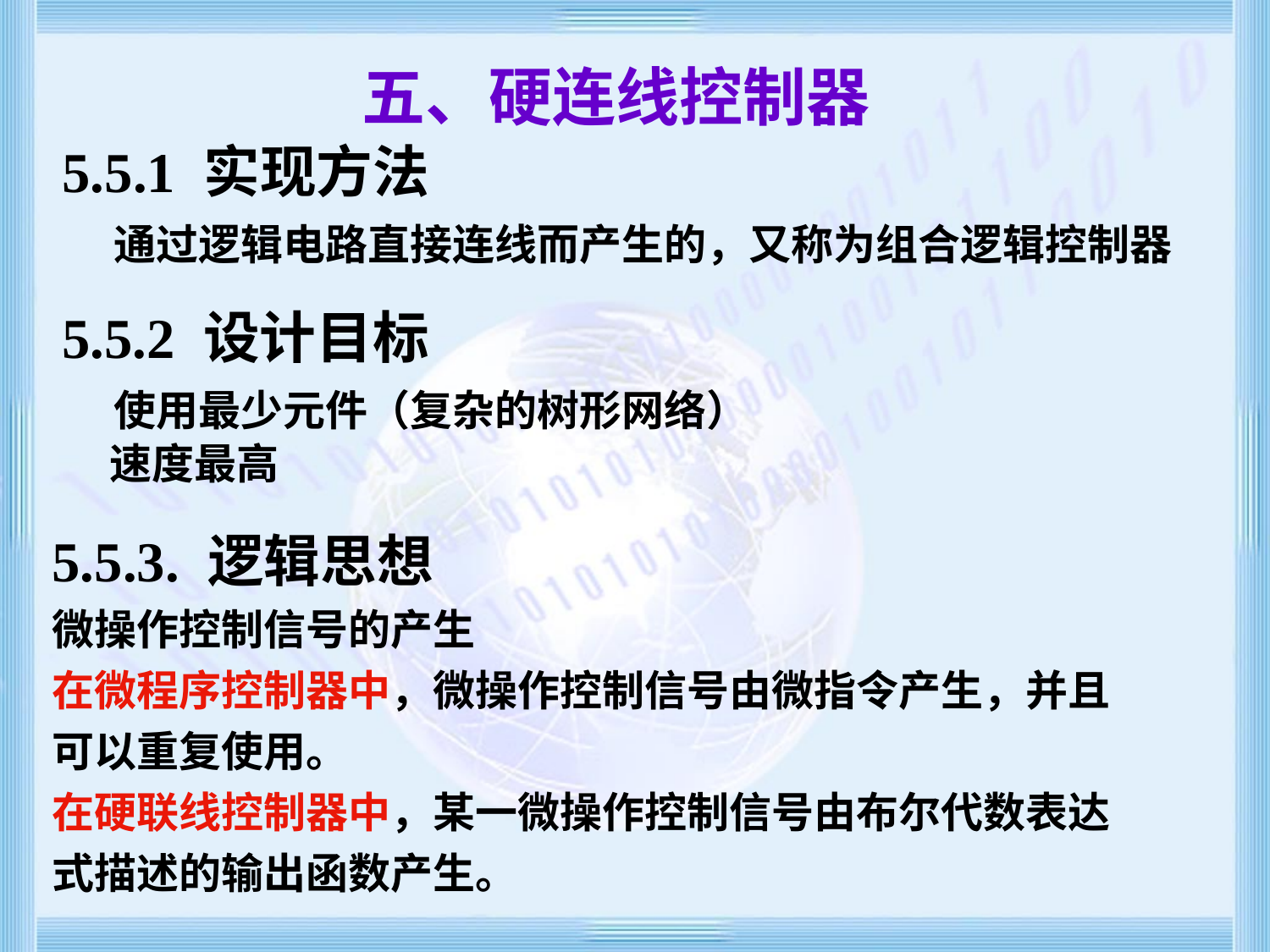

五、硬连线控制器
5.5.1 实现方法
    通过逻辑电路直接连线而产生的，又称为组合逻辑控制器
5.5.2 设计目标
    使用最少元件（复杂的树形网络）
     速度最高
5.5.3. 逻辑思想
微操作控制信号的产生
在微程序控制器中，微操作控制信号由微指令产生，并且可以重复使用。
在硬联线控制器中，某一微操作控制信号由布尔代数表达式描述的输出函数产生。

49